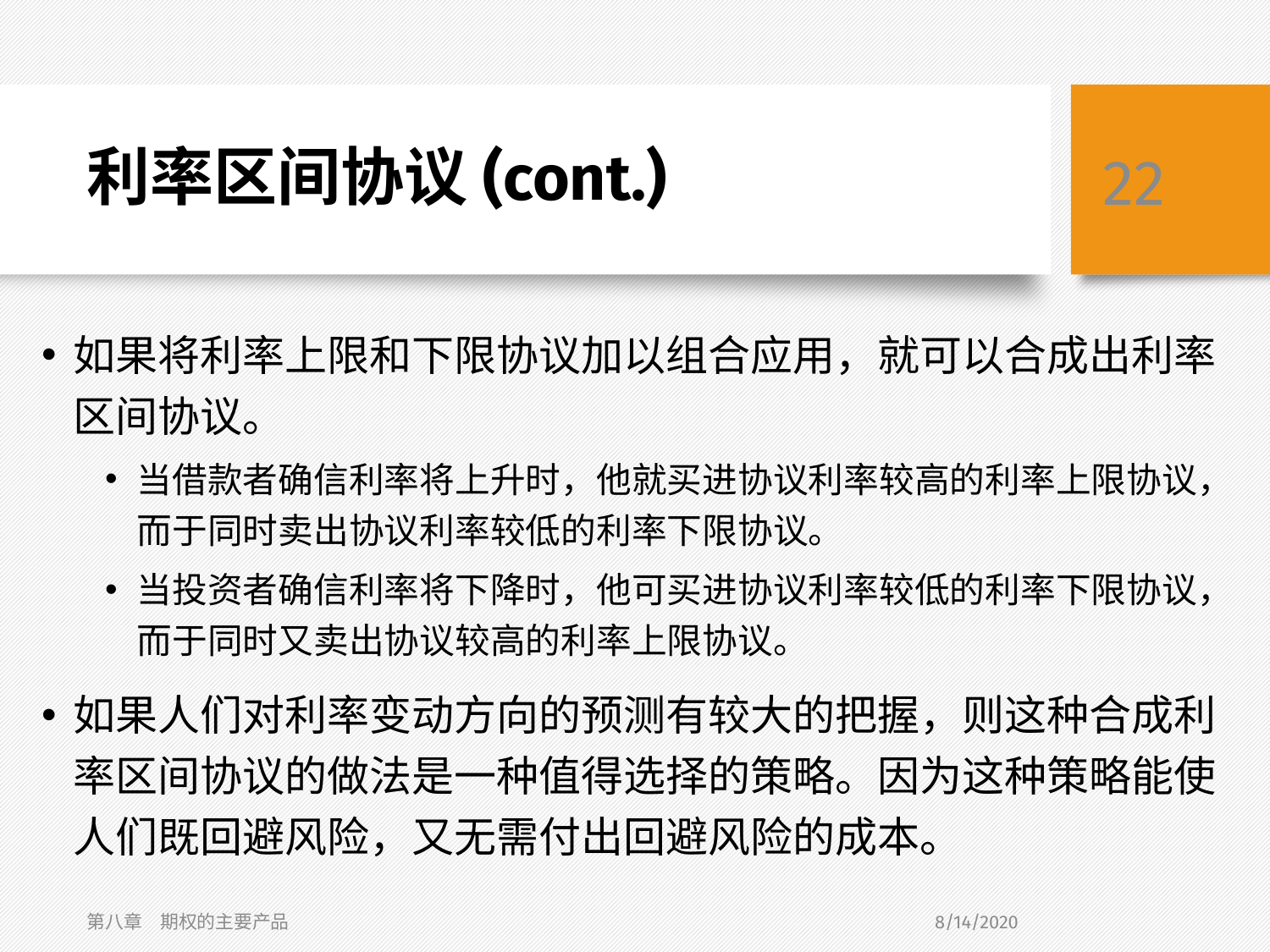

# 利率区间协议(cont.)
22
如果将利率上限和下限协议加以组合应用，就可以合成出利率区间协议。
当借款者确信利率将上升时，他就买进协议利率较高的利率上限协议，而于同时卖出协议利率较低的利率下限协议。
当投资者确信利率将下降时，他可买进协议利率较低的利率下限协议，而于同时又卖出协议较高的利率上限协议。
如果人们对利率变动方向的预测有较大的把握，则这种合成利率区间协议的做法是一种值得选择的策略。因为这种策略能使人们既回避风险，又无需付出回避风险的成本。

8/14/2020
第八章　期权的主要产品